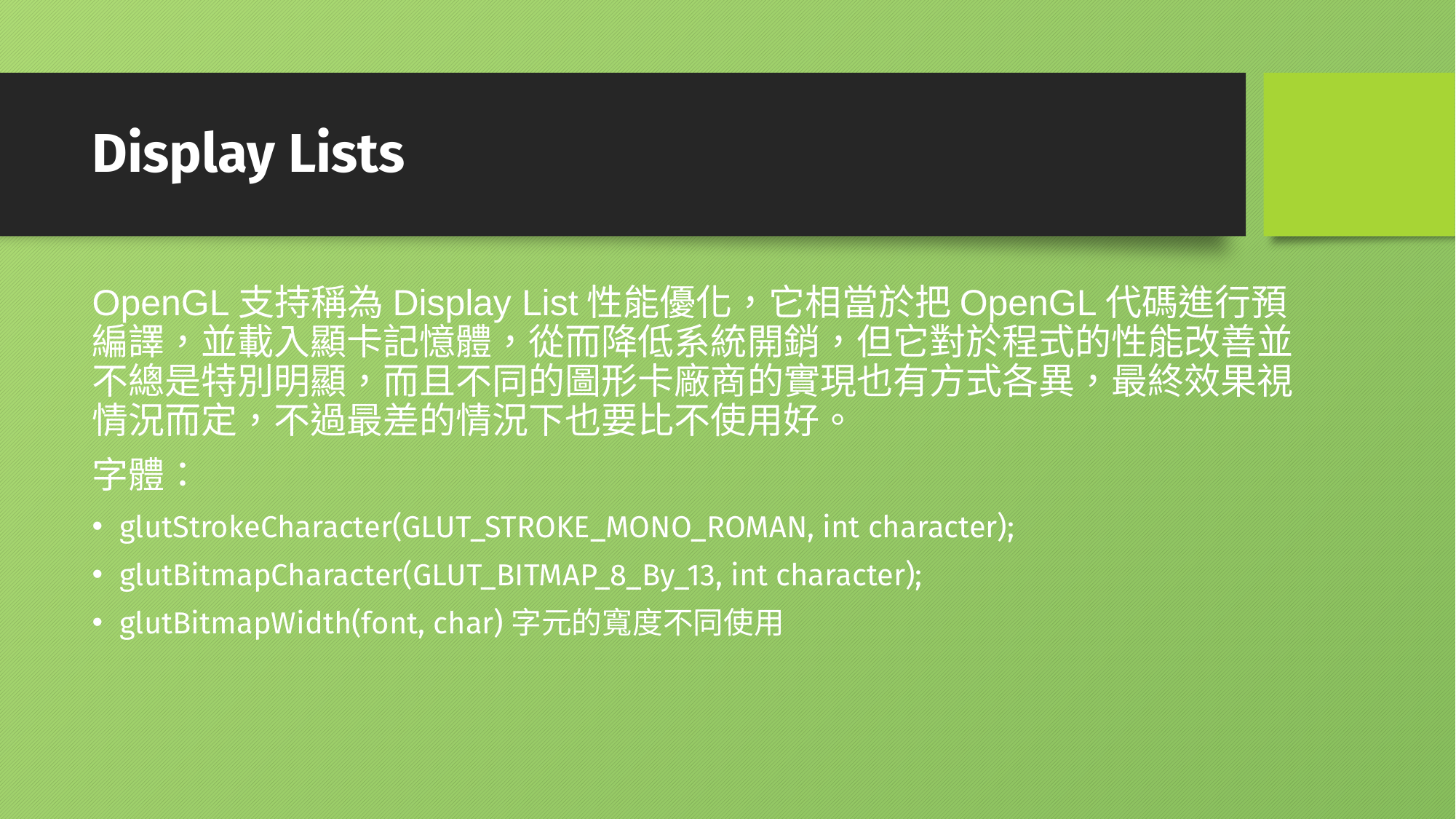

# Display Lists
OpenGL支持稱為Display List性能優化，它相當於把OpenGL代碼進行預編譯，並載入顯卡記憶體，從而降低系統開銷，但它對於程式的性能改善並不總是特別明顯，而且不同的圖形卡廠商的實現也有方式各異，最終效果視情況而定，不過最差的情況下也要比不使用好。
字體：
glutStrokeCharacter(GLUT_STROKE_MONO_ROMAN, int character);
glutBitmapCharacter(GLUT_BITMAP_8_By_13, int character);
glutBitmapWidth(font, char)字元的寬度不同使用